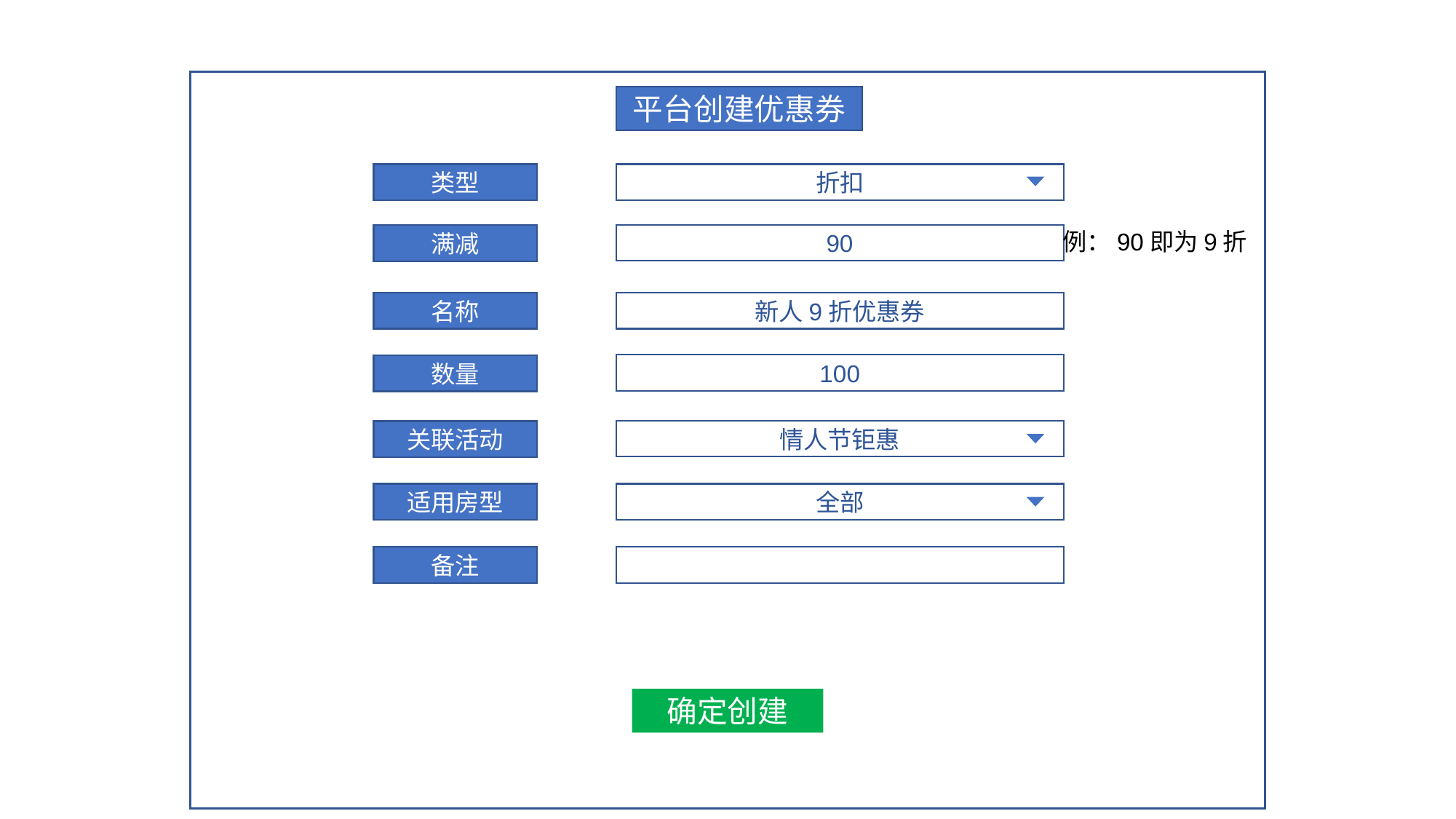

平台创建优惠券
类型
折扣

例：90即为9折
90
满减
名称
新人9折优惠券
100
数量
情人节钜惠
关联活动

适用房型
全部

备注

确定创建